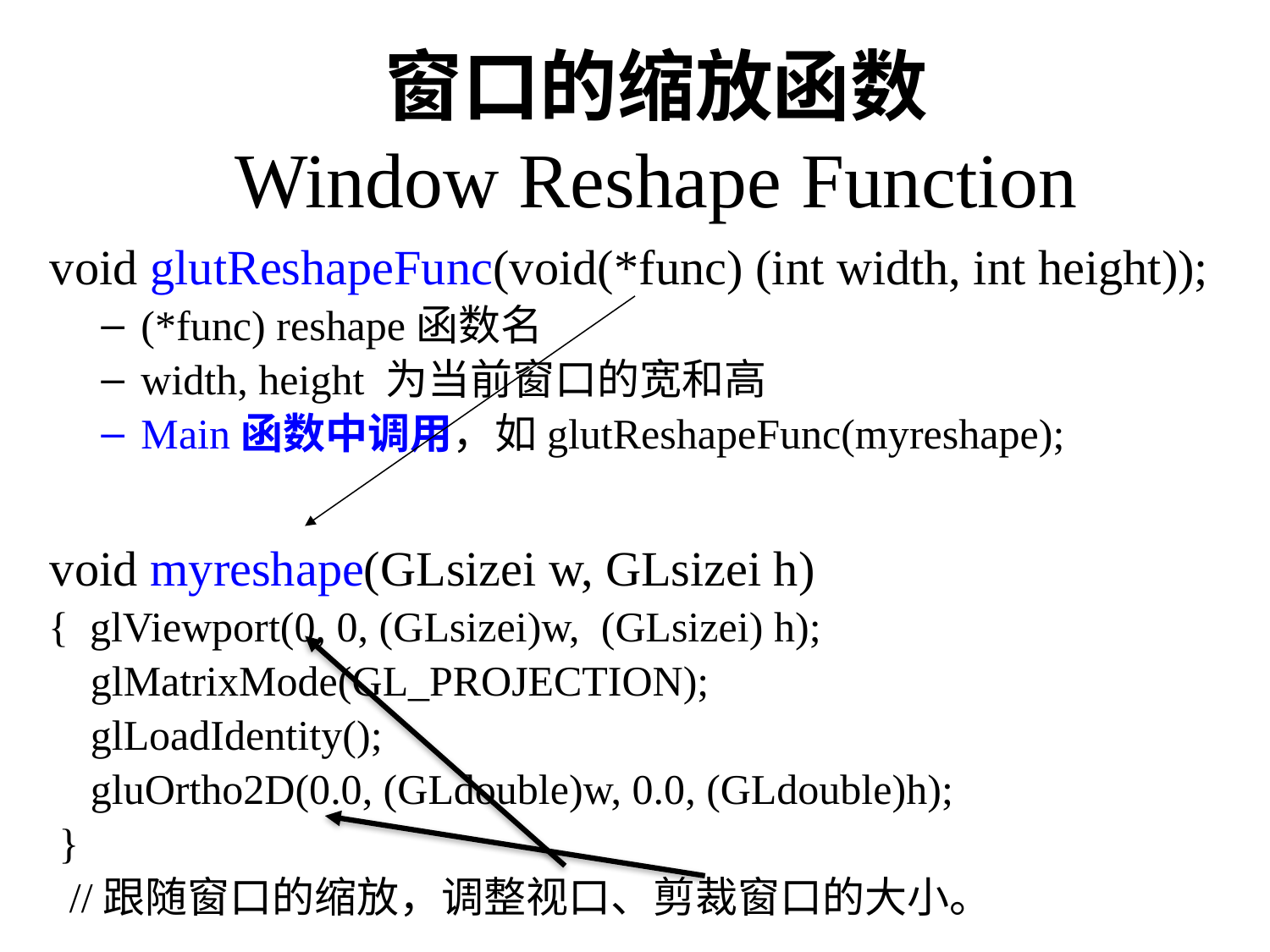

# 窗口的缩放函数 Window Reshape Function
 void glutReshapeFunc(void(*func) (int width, int height));
(*func) reshape函数名
width, height 为当前窗口的宽和高
Main函数中调用，如glutReshapeFunc(myreshape);

 void myreshape(GLsizei w, GLsizei h)
 {  glViewport(0, 0, (GLsizei)w,  (GLsizei) h);
     glMatrixMode(GL_PROJECTION);
     glLoadIdentity();
     gluOrtho2D(0.0, (GLdouble)w, 0.0, (GLdouble)h);
  }
   //跟随窗口的缩放，调整视口、剪裁窗口的大小。